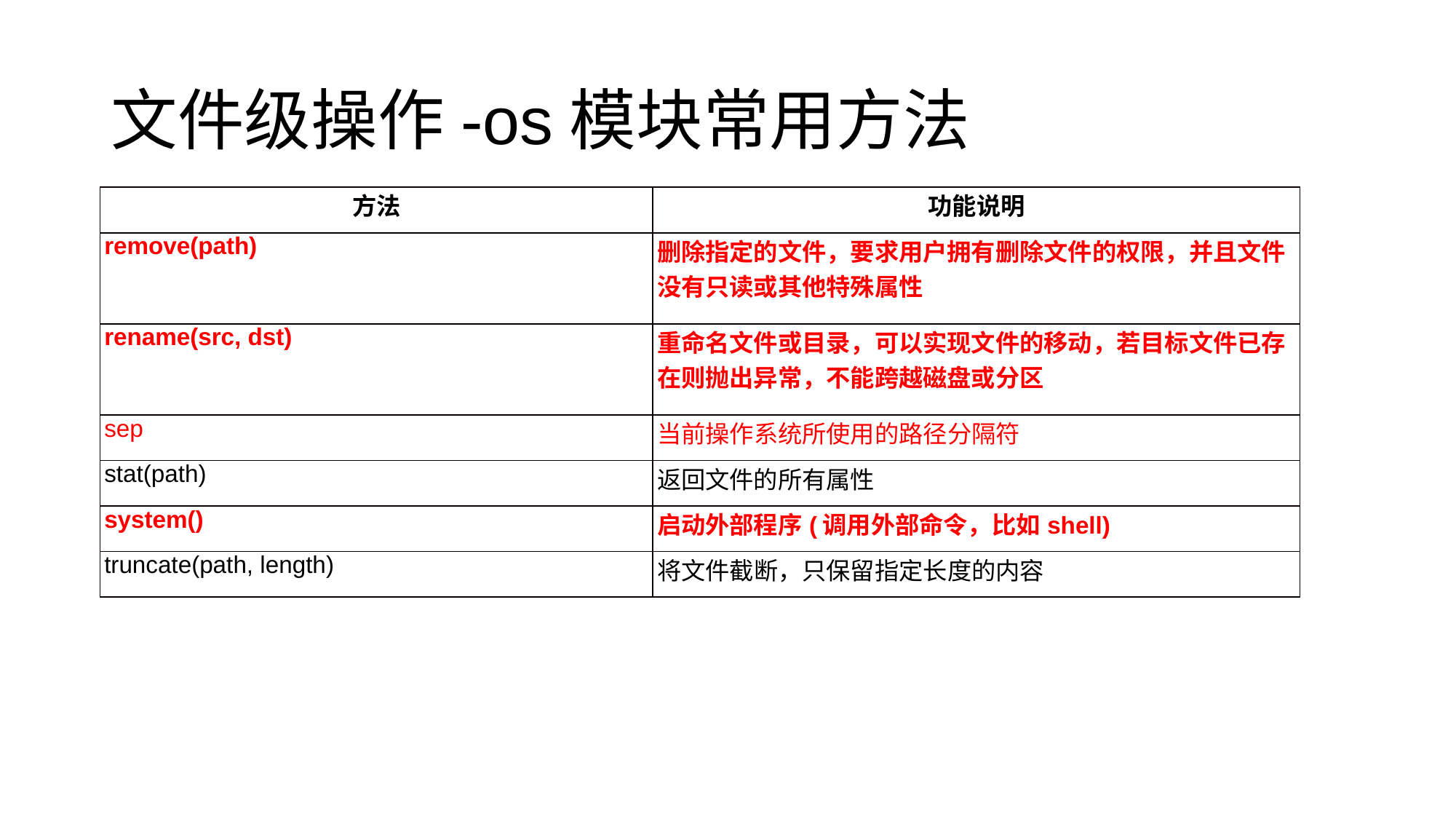

# 文件级操作-os模块常用方法
| 方法 | 功能说明 |
| --- | --- |
| remove(path) | 删除指定的文件，要求用户拥有删除文件的权限，并且文件没有只读或其他特殊属性 |
| rename(src, dst) | 重命名文件或目录，可以实现文件的移动，若目标文件已存在则抛出异常，不能跨越磁盘或分区 |
| sep | 当前操作系统所使用的路径分隔符 |
| stat(path) | 返回文件的所有属性 |
| system() | 启动外部程序(调用外部命令，比如shell) |
| truncate(path, length) | 将文件截断，只保留指定长度的内容 |